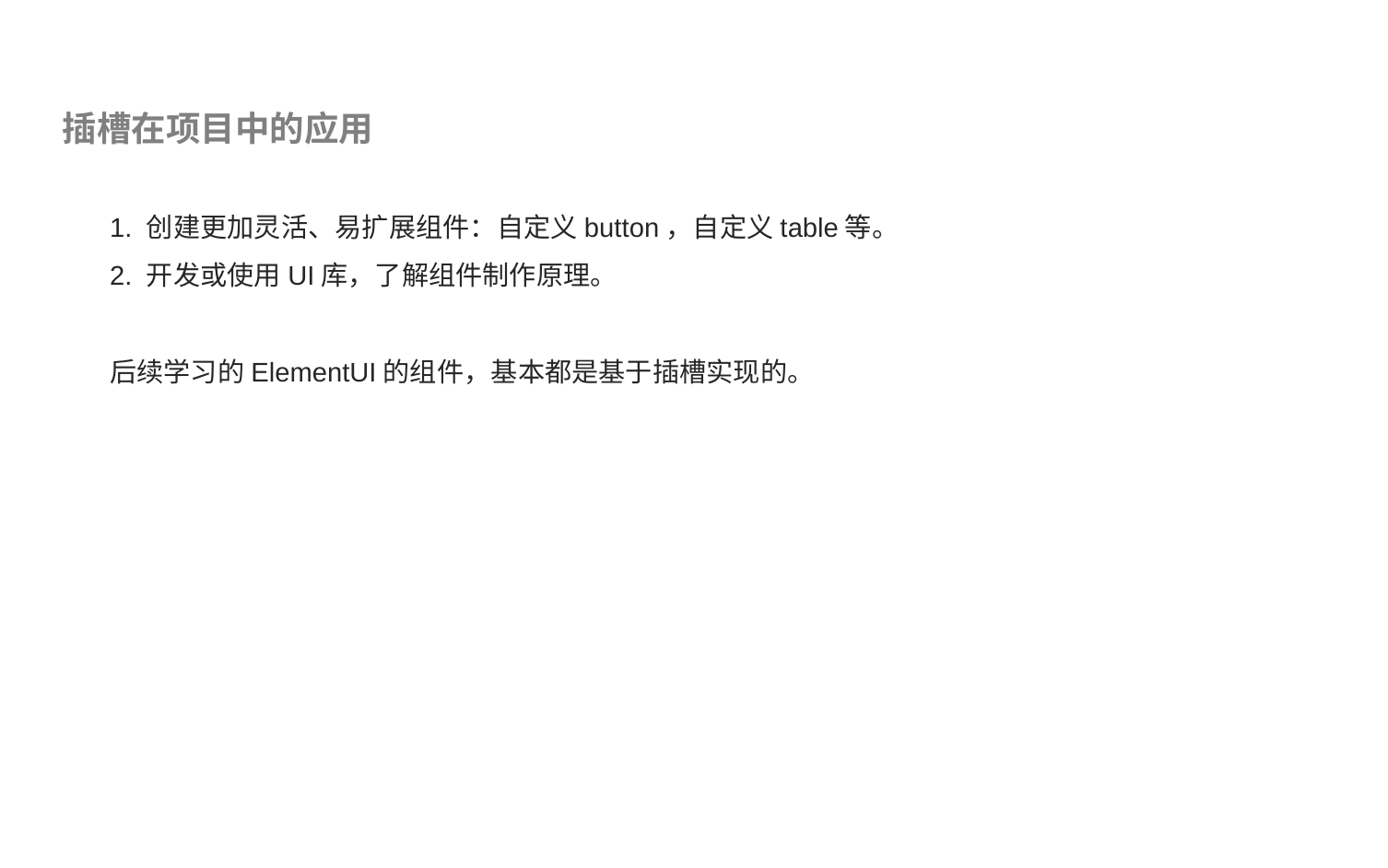

插槽在项目中的应用
1. 创建更加灵活、易扩展组件：自定义button，自定义table等。
2. 开发或使用UI库，了解组件制作原理。

后续学习的ElementUI的组件，基本都是基于插槽实现的。